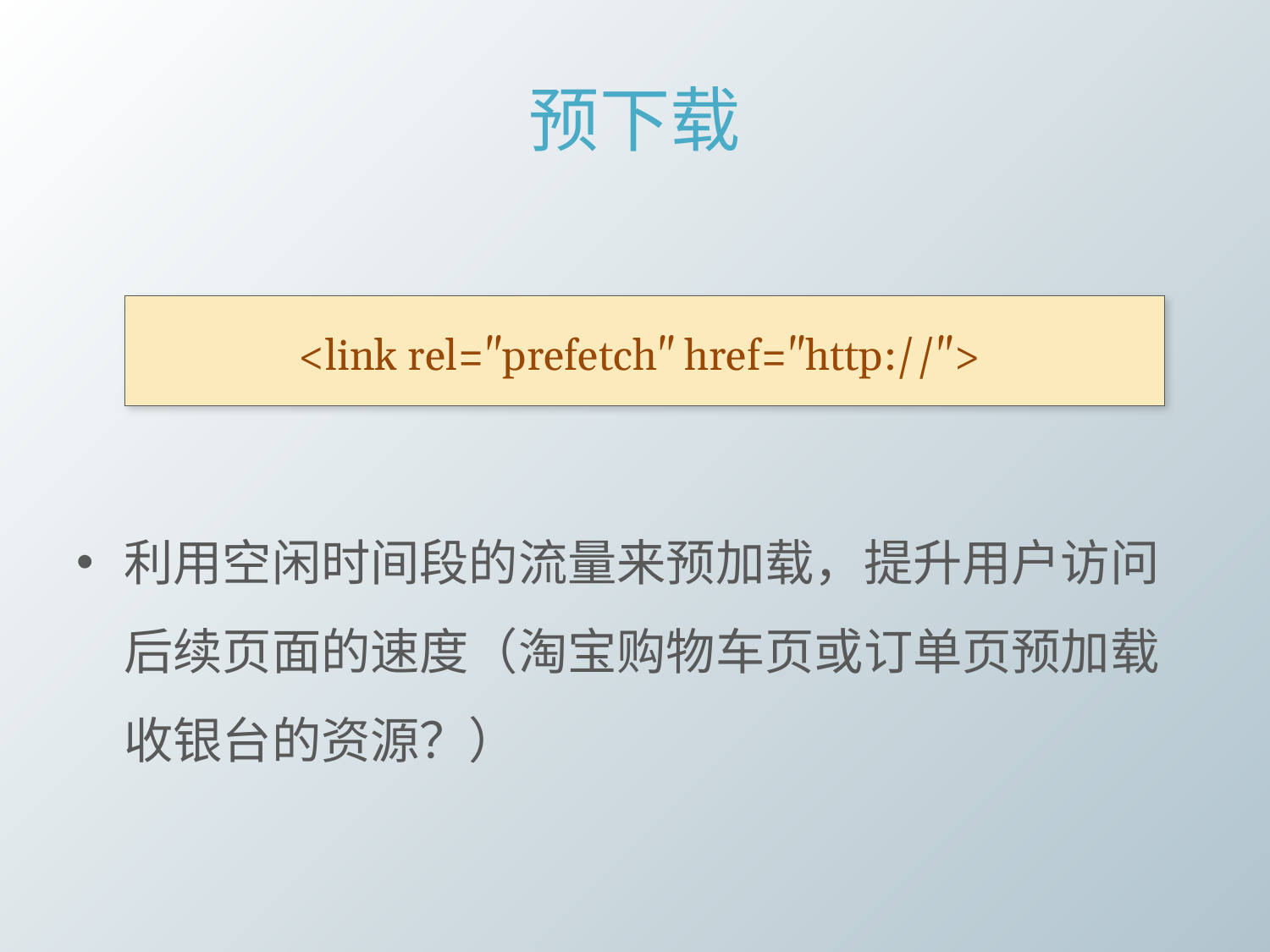

# 预下载
<link rel="prefetch" href="http://">
利用空闲时间段的流量来预加载，提升用户访问后续页面的速度（淘宝购物车页或订单页预加载收银台的资源？）